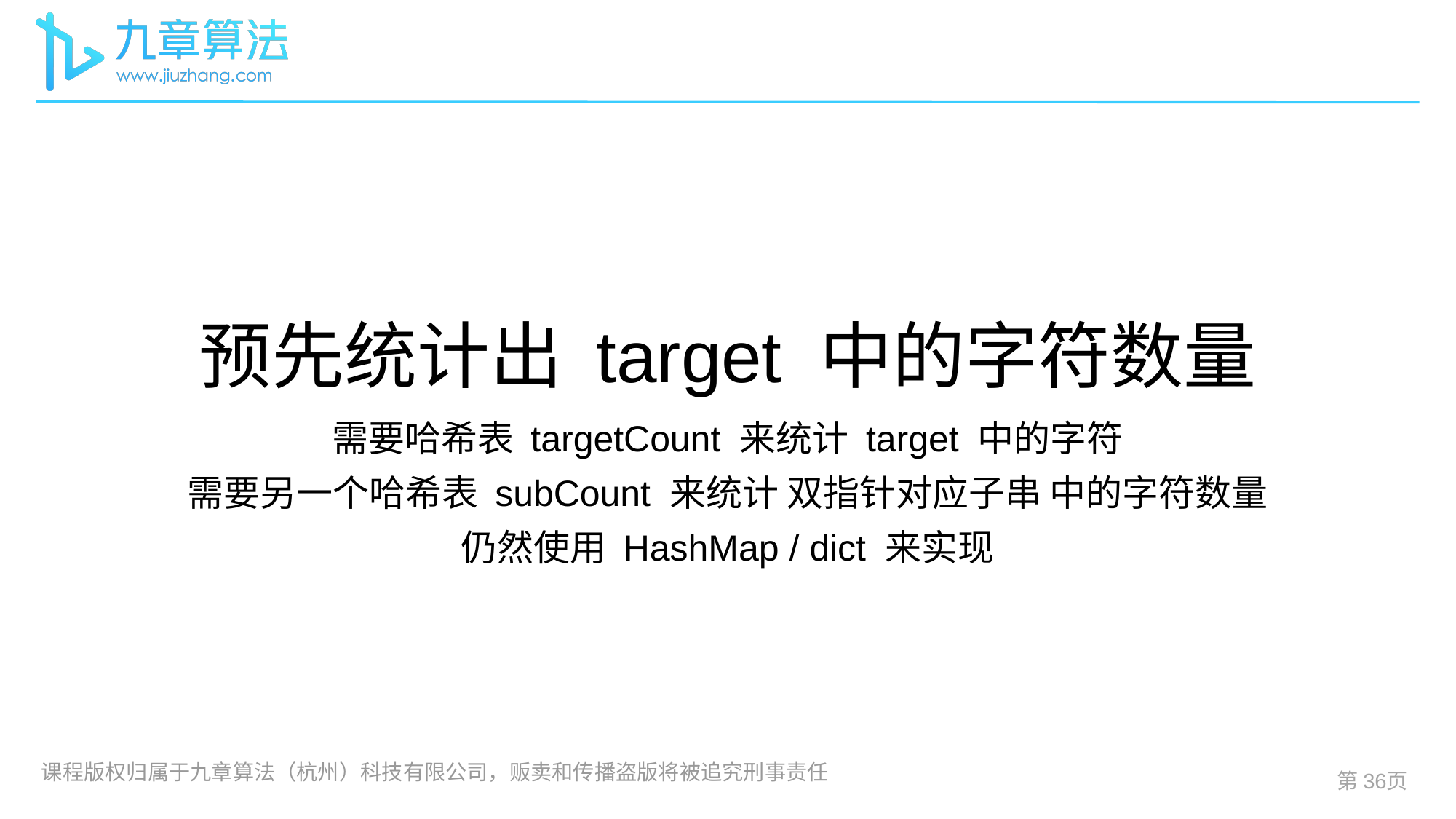

# 预先统计出 target 中的字符数量
需要哈希表 targetCount 来统计 target 中的字符
需要另一个哈希表 subCount 来统计 双指针对应子串 中的字符数量
仍然使用 HashMap / dict 来实现
第36页